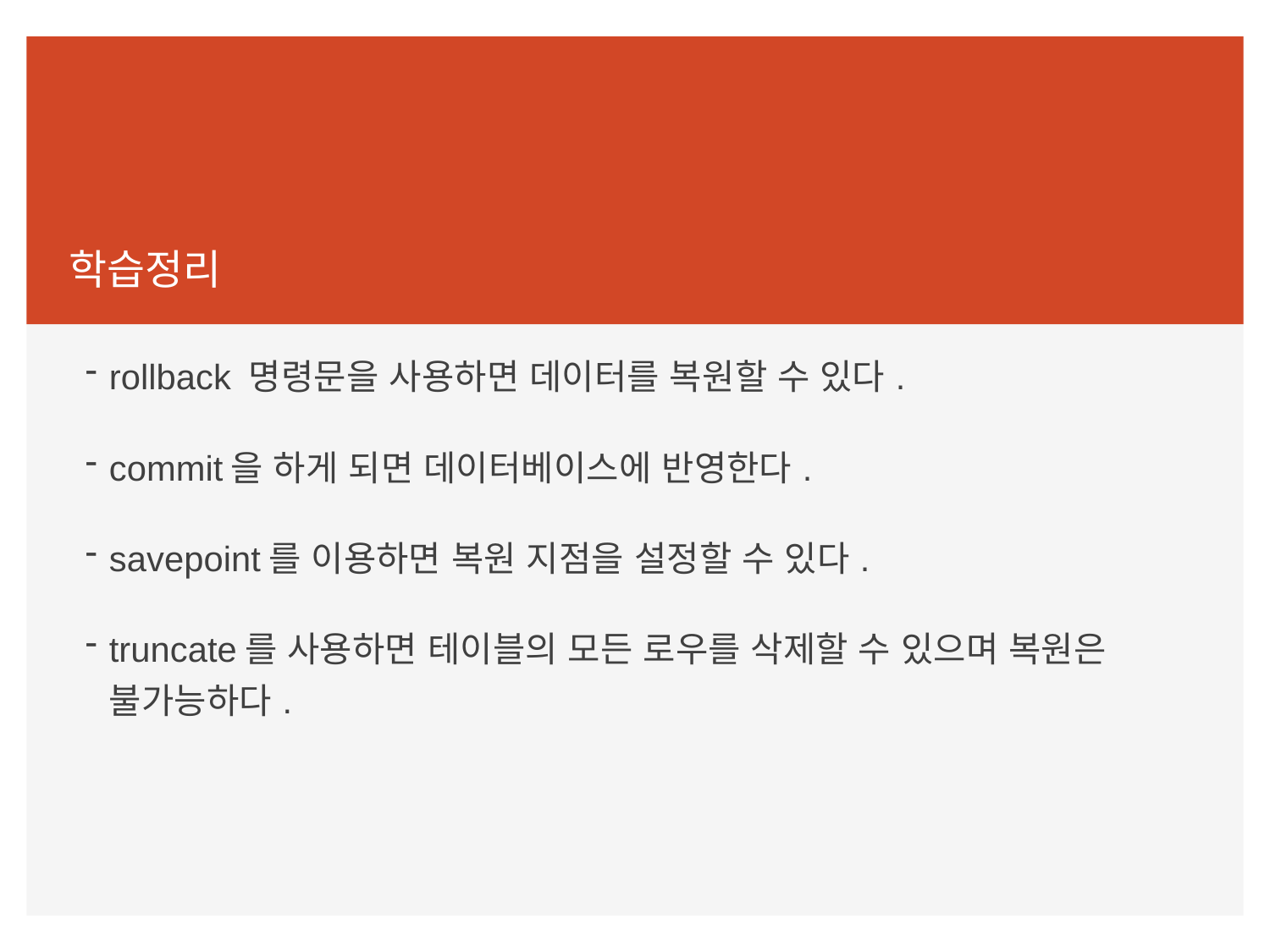

학습정리
rollback 명령문을 사용하면 데이터를 복원할 수 있다.
commit을 하게 되면 데이터베이스에 반영한다.
savepoint를 이용하면 복원 지점을 설정할 수 있다.
truncate를 사용하면 테이블의 모든 로우를 삭제할 수 있으며 복원은 불가능하다.